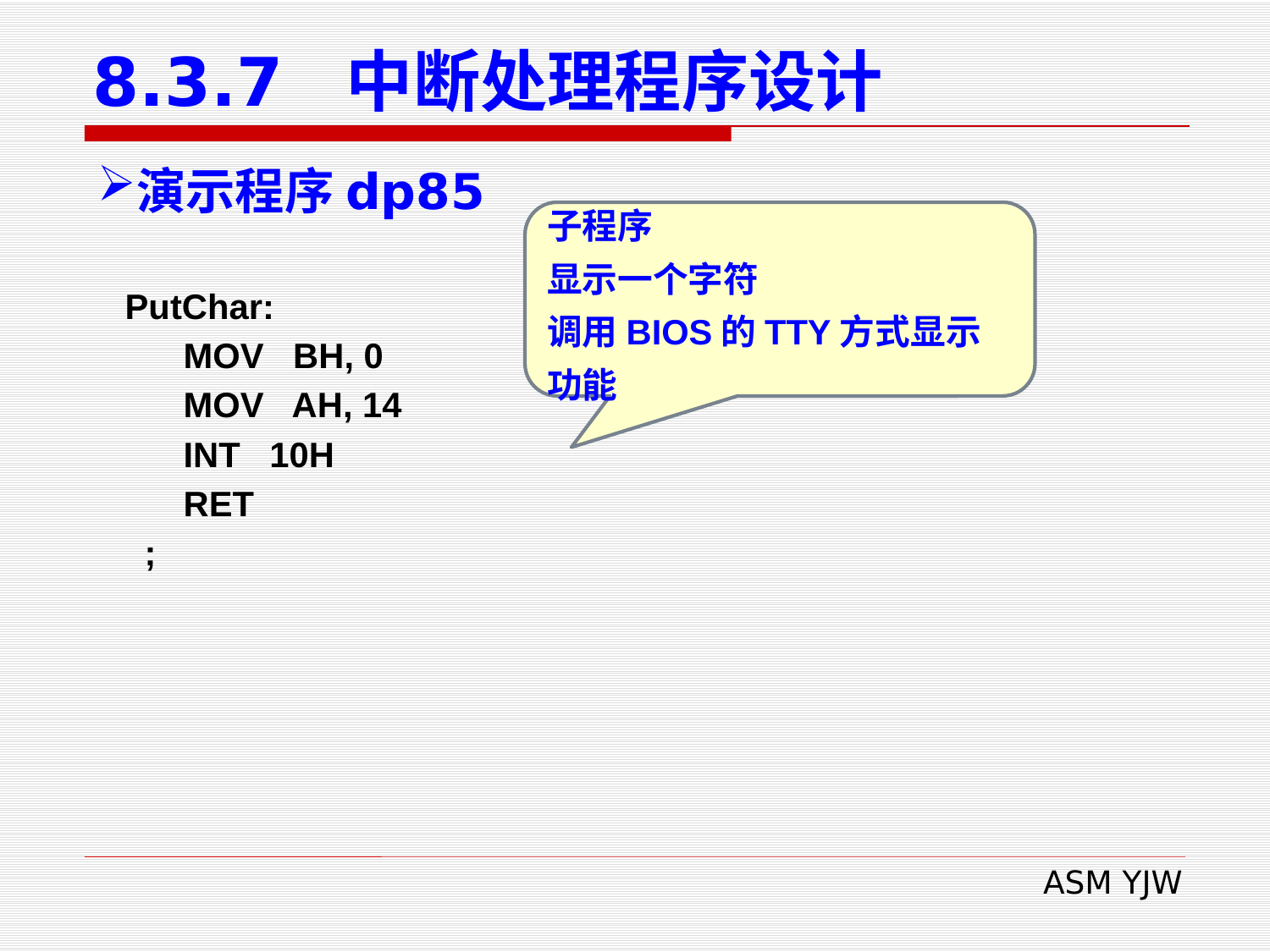

# 8.3.7  中断处理程序设计
演示程序dp85
子程序
显示一个字符
调用BIOS的TTY方式显示功能
  PutChar:
        MOV   BH, 0
        MOV   AH, 14
        INT   10H
        RET
    ;